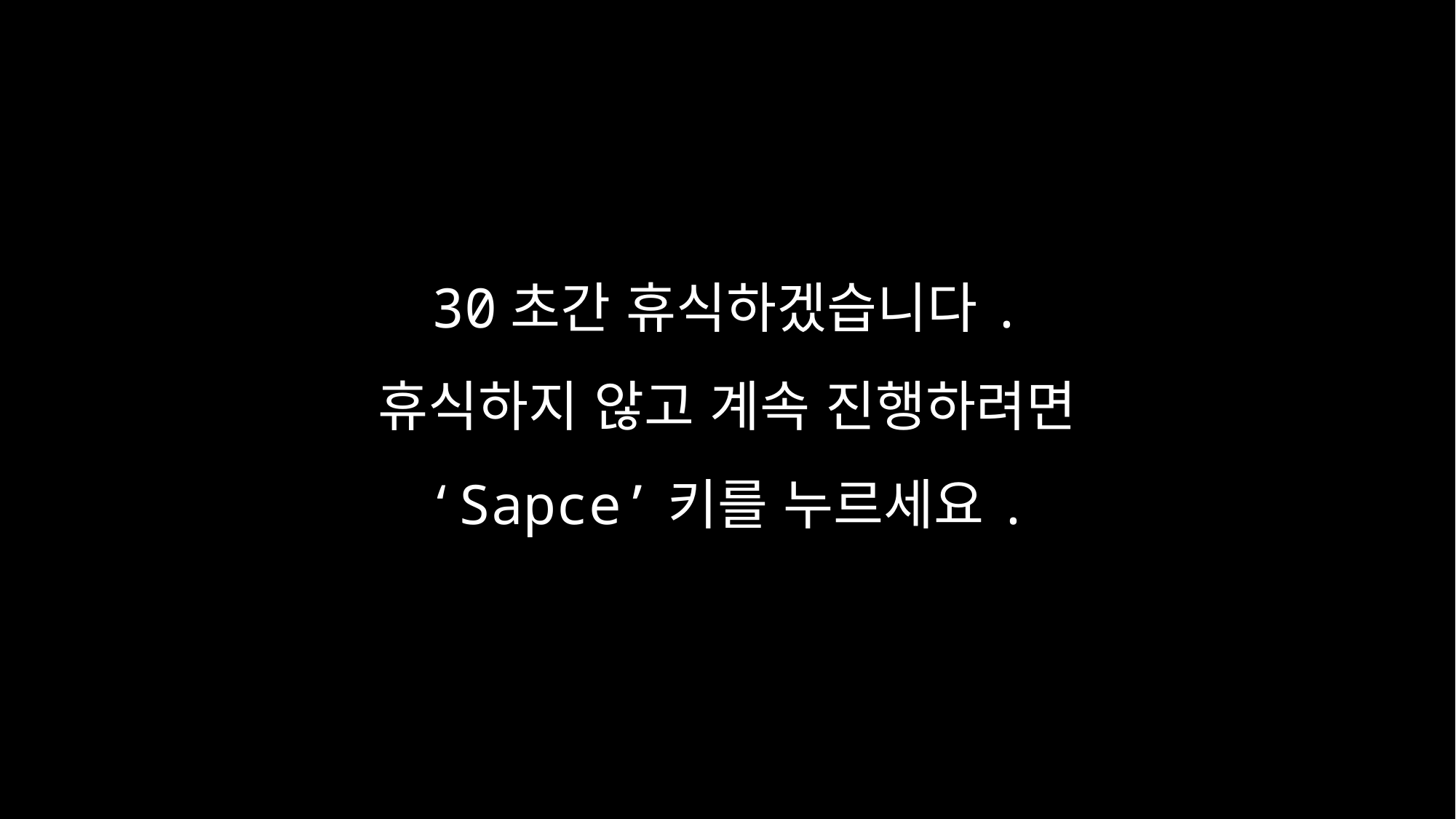

30초간 휴식하겠습니다.
휴식하지 않고 계속 진행하려면
‘Sapce’키를 누르세요.